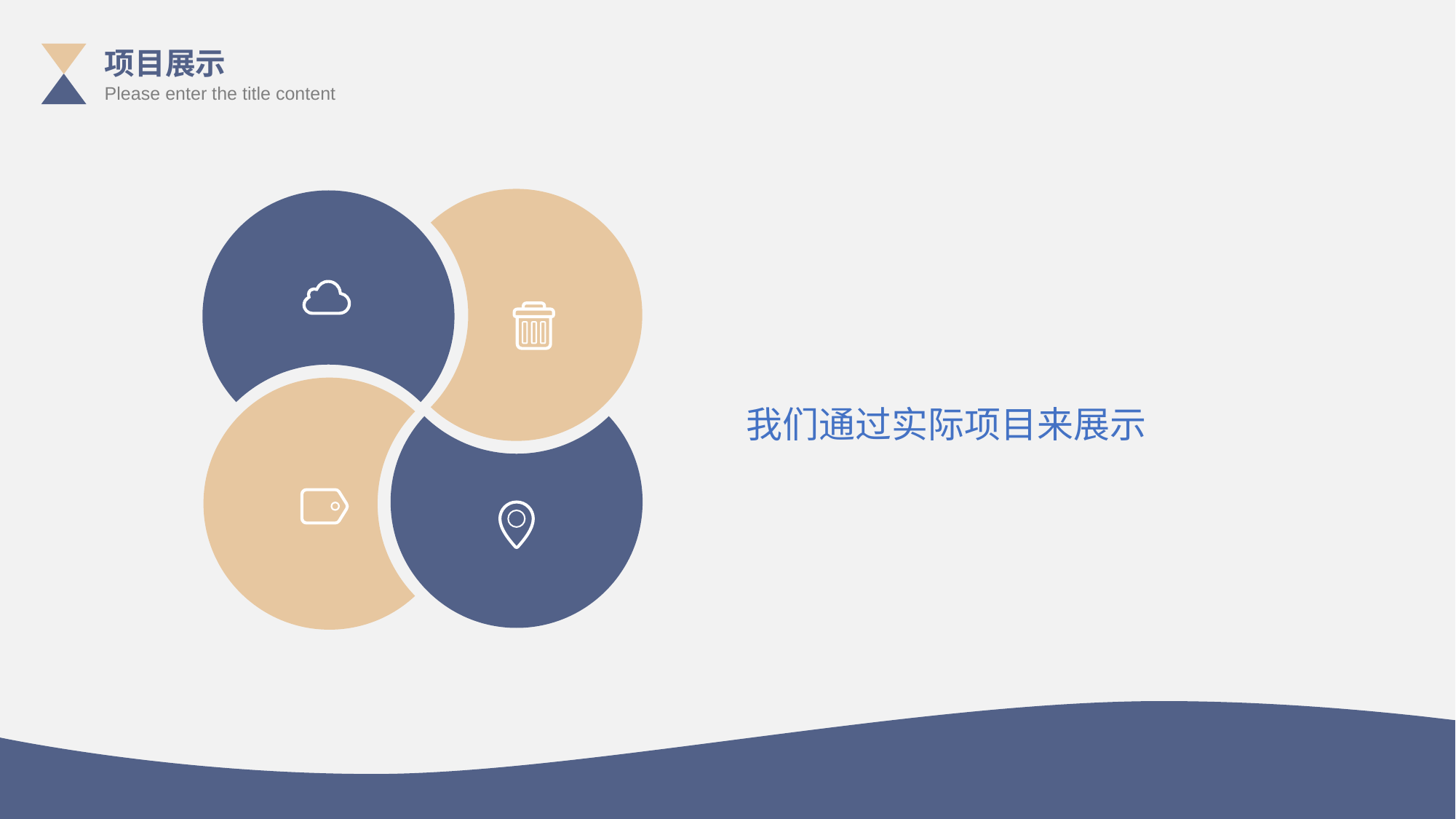

项目展示
Please enter the title content

我们通过实际项目来展示